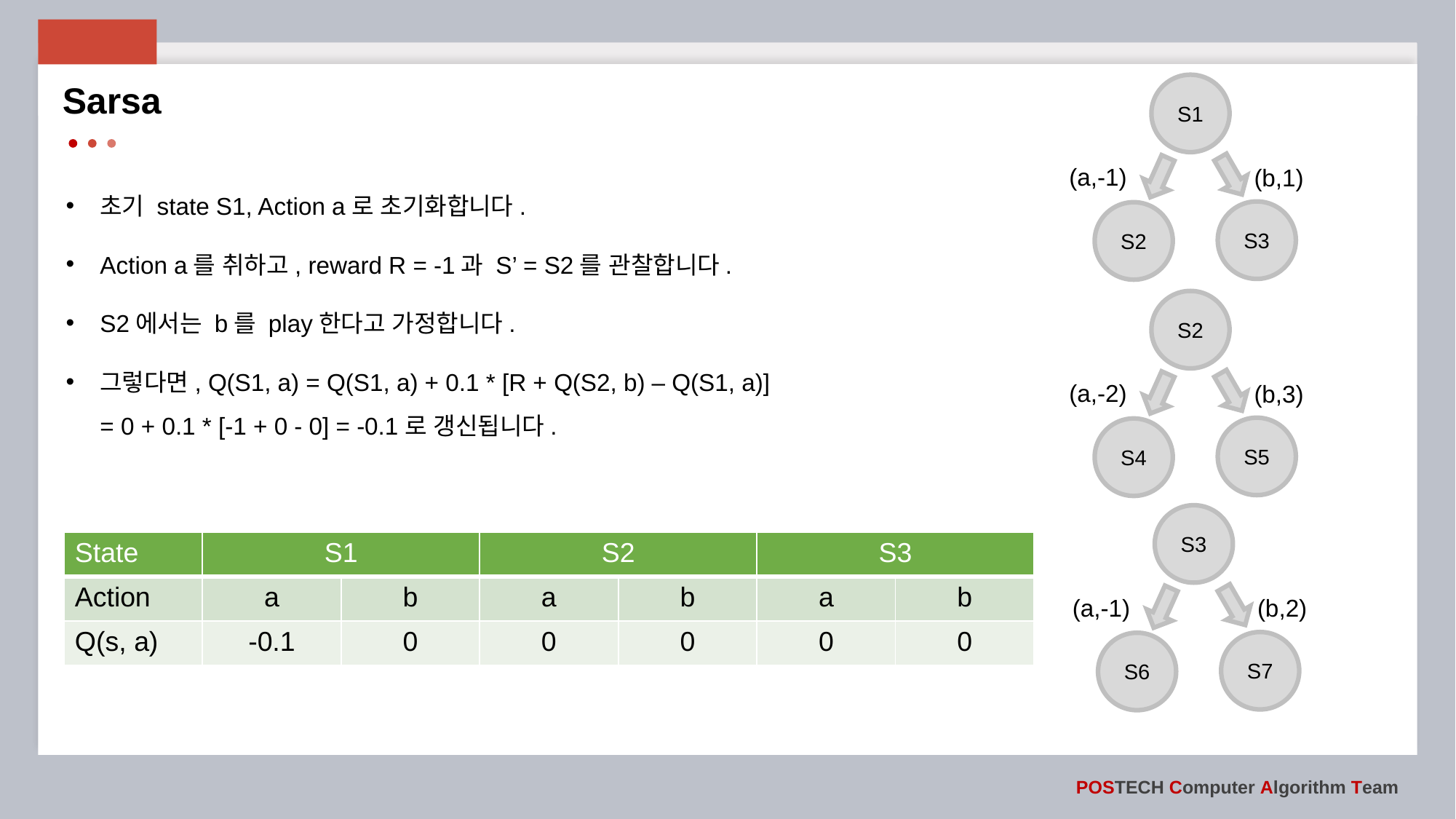

S1
Sarsa
(a,-1)
(b,1)

초기 state S1, Action a로 초기화합니다.
Action a를 취하고, reward R = -1과 S’ = S2를 관찰합니다.
S2에서는 b를 play한다고 가정합니다.
그렇다면, Q(S1, a) = Q(S1, a) + 0.1 * [R + Q(S2, b) – Q(S1, a)]
= 0 + 0.1 * [-1 + 0 - 0] = -0.1로 갱신됩니다.
S3
S2
S2
(a,-2)
(b,3)

S5
S4
S3
| State | S1 |  | S2 |  | S3 |  |
| --- | --- | --- | --- | --- | --- | --- |
| Action | a | b | a | b | a | b |
| Q(s, a) | -0.1 | 0 | 0 | 0 | 0 | 0 |
(a,-1)
(b,2)

S7
S6